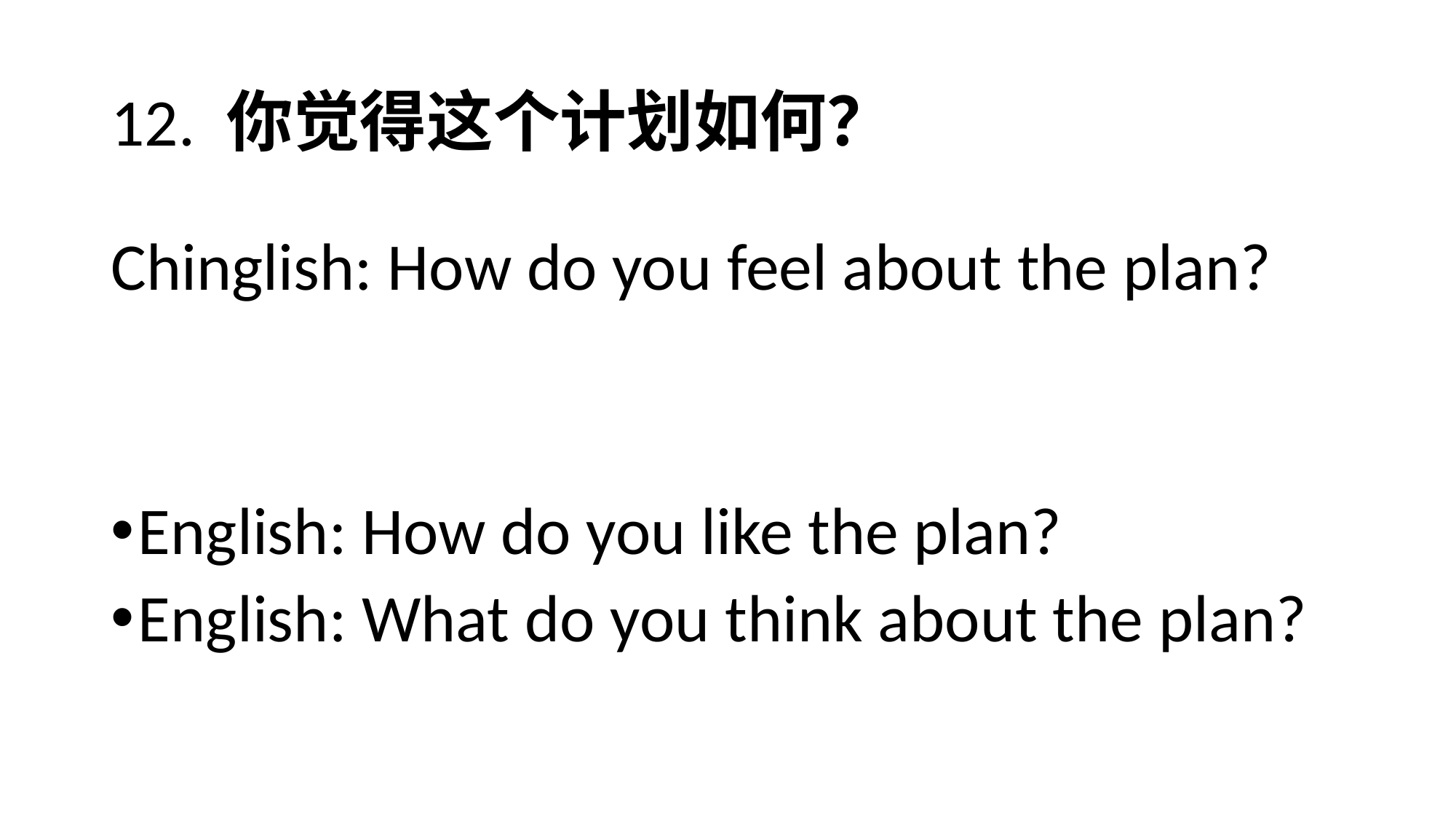

# 12. 你觉得这个计划如何？   Chinglish: How do you feel about the plan?
English: How do you like the plan?
English: What do you think about the plan?